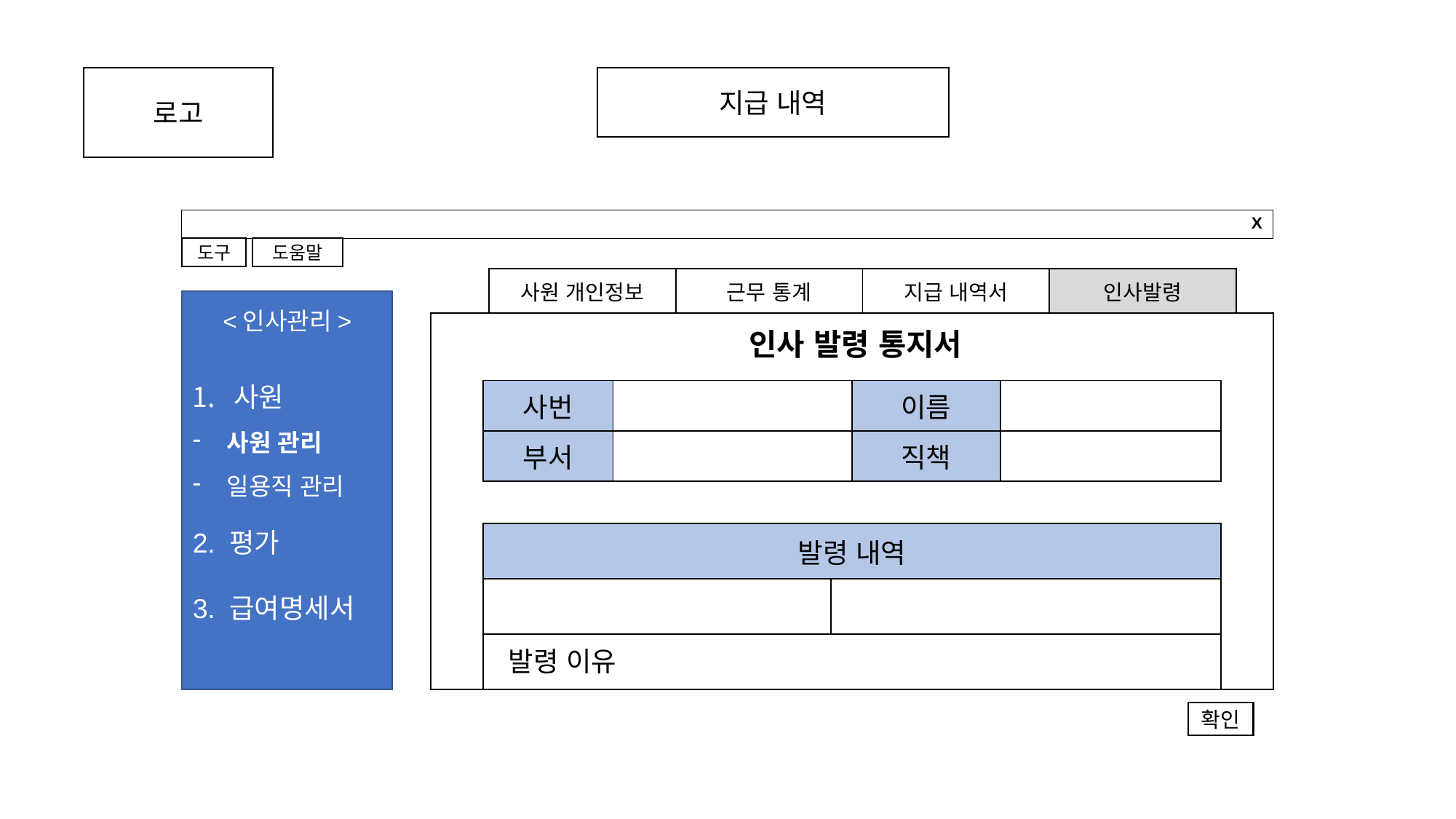

로고
지급 내역
# X
도움말
도구
| 사원 개인정보 | 근무 통계 | 지급 내역서 | 인사발령 |
| --- | --- | --- | --- |
<인사관리>

사원
사원 관리
일용직 관리

2. 평가

3. 급여명세서

인사 발령 통지서
| 사번 |  | 이름 |  |
| --- | --- | --- | --- |
| 부서 |  | 직책 |  |
| 발령 내역 |  |
| --- | --- |
|  |  |
| 발령 이유 |  |
확인